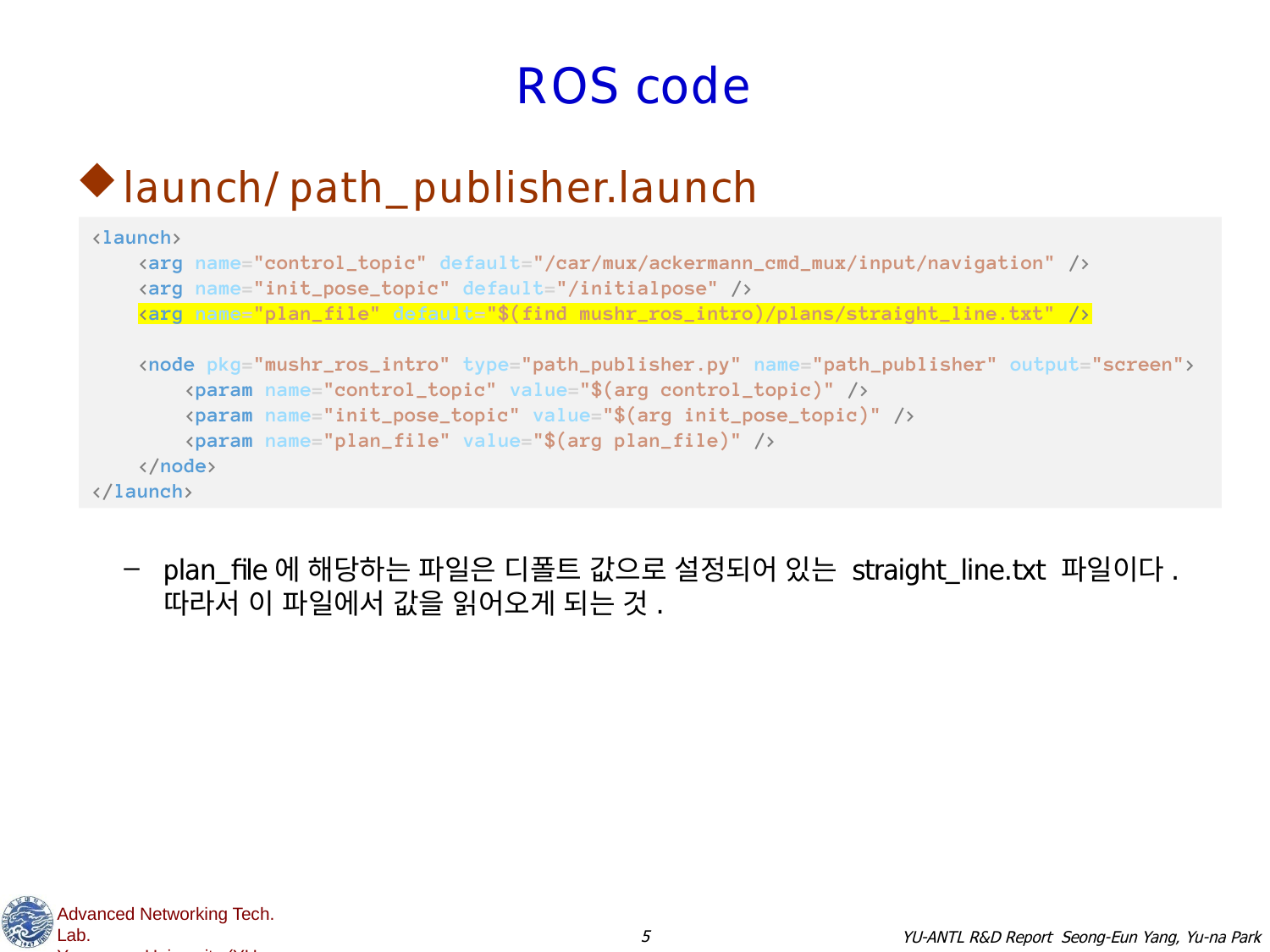

# ROS code
launch/path_publisher.launch

plan_file에 해당하는 파일은 디폴트 값으로 설정되어 있는 straight_line.txt 파일이다. 따라서 이 파일에서 값을 읽어오게 되는 것.

<launch>
    <arg name="control_topic" default="/car/mux/ackermann_cmd_mux/input/navigation" />
    <arg name="init_pose_topic" default="/initialpose" />
    <arg name="plan_file" default="$(find mushr_ros_intro)/plans/straight_line.txt" />
    <node pkg="mushr_ros_intro" type="path_publisher.py" name="path_publisher" output="screen">
        <param name="control_topic" value="$(arg control_topic)" />
        <param name="init_pose_topic" value="$(arg init_pose_topic)" />
        <param name="plan_file" value="$(arg plan_file)" />
    </node>
</launch>